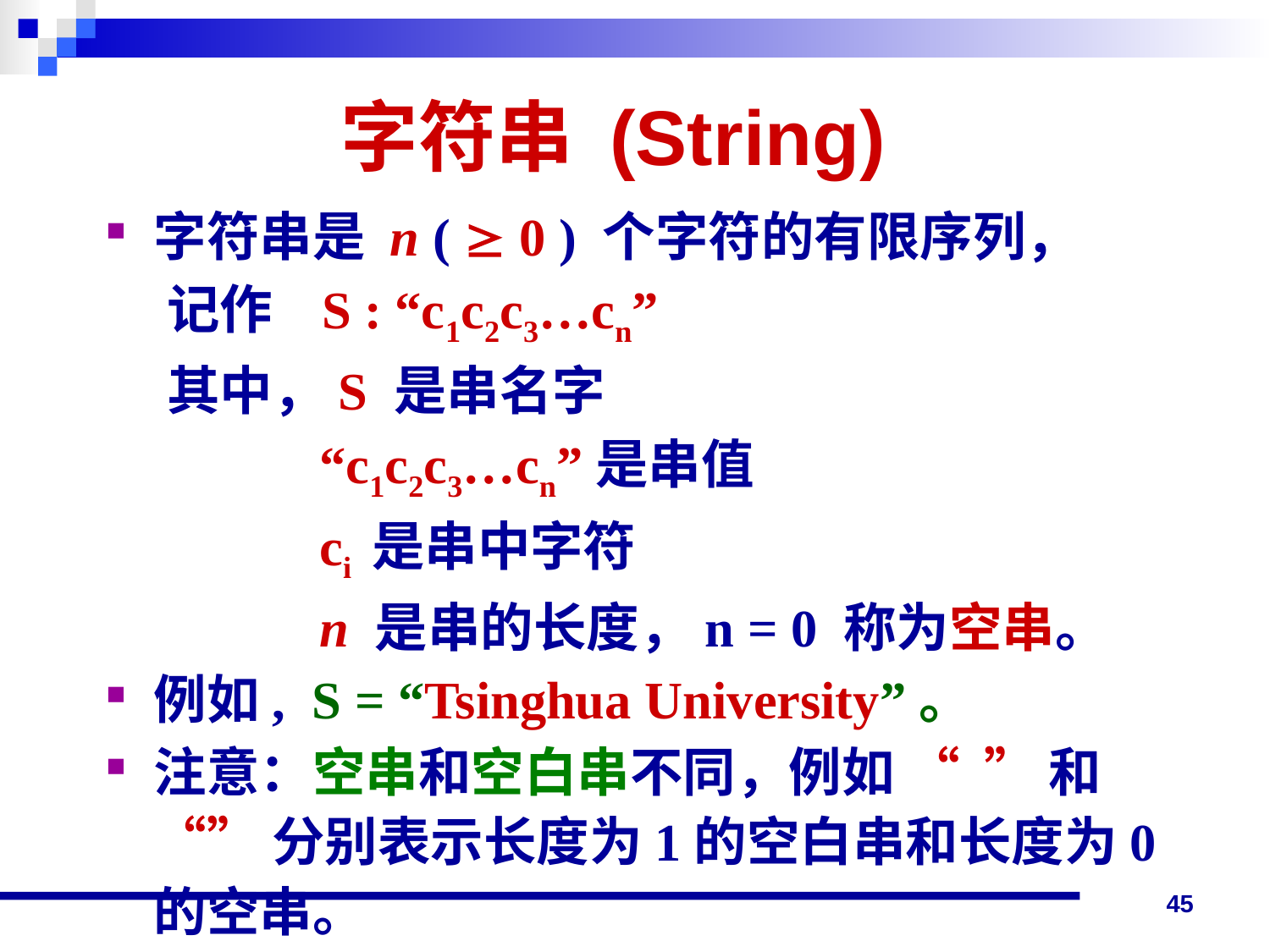

# 字符串 (String)
字符串是 n ( ≥ 0 ) 个字符的有限序列，
    记作   S : “c1c2c3…cn”
    其中，S 是串名字
                “c1c2c3…cn”是串值
                ci 是串中字符
                n 是串的长度，n = 0 称为空串。
例如,  S = “Tsinghua University”。
注意：空串和空白串不同，例如 “  ” 和 “” 分别表示长度为1的空白串和长度为0的空串。
45